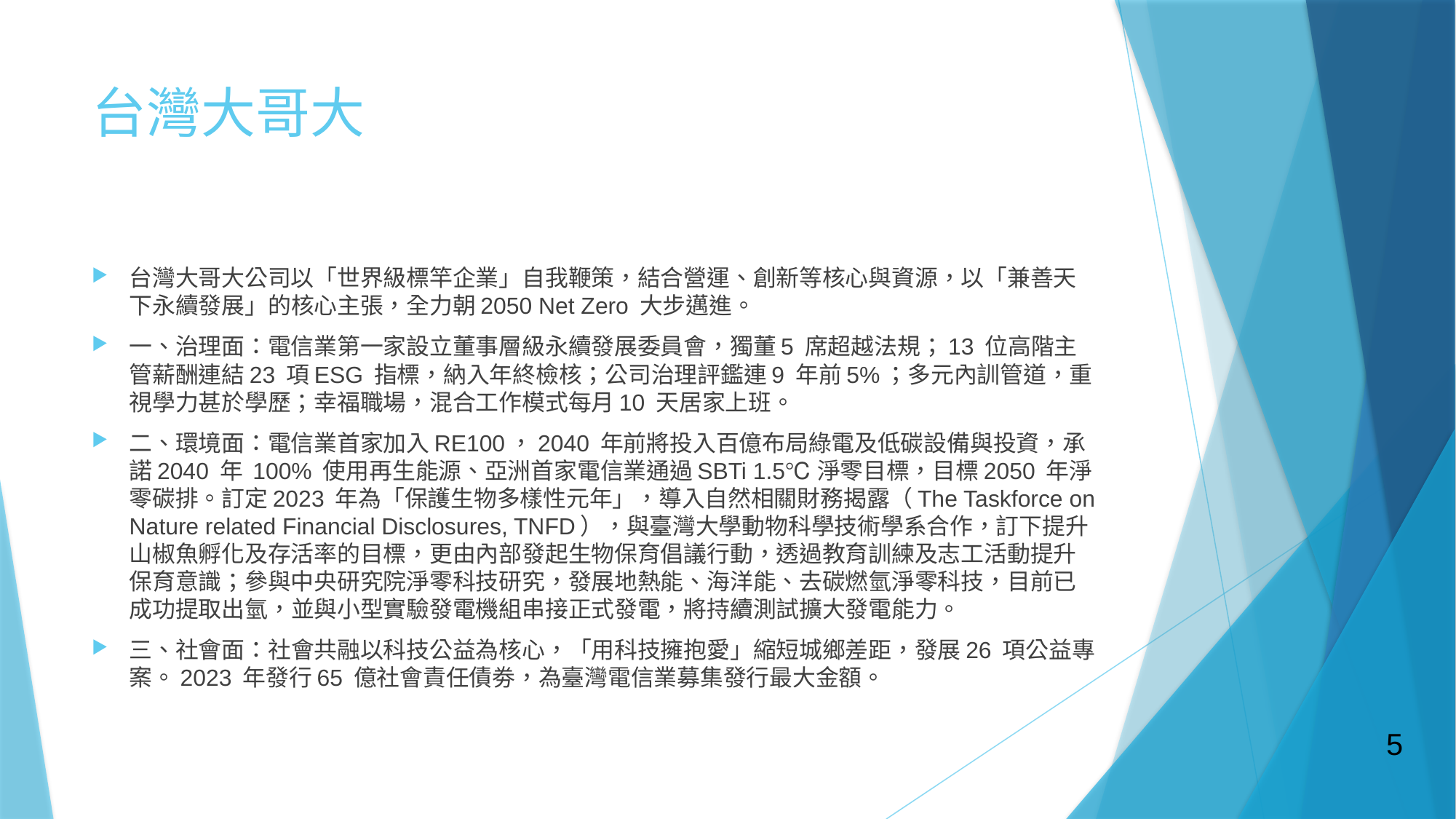

# 台灣大哥大
台灣大哥大公司以「世界級標竿企業」自我鞭策，結合營運、創新等核心與資源，以「兼善天下永續發展」的核心主張，全力朝2050 Net Zero 大步邁進。
一、治理面：電信業第一家設立董事層級永續發展委員會，獨董5 席超越法規；13 位高階主管薪酬連結23 項ESG 指標，納入年終檢核；公司治理評鑑連9 年前5%；多元內訓管道，重視學力甚於學歷；幸福職場，混合工作模式每月10 天居家上班。
二、環境面：電信業首家加入RE100，2040 年前將投入百億布局綠電及低碳設備與投資，承諾2040 年 100% 使用再生能源、亞洲首家電信業通過SBTi 1.5℃淨零目標，目標2050 年淨零碳排。訂定2023 年為「保護生物多樣性元年」，導入自然相關財務揭露（The Taskforce on Nature related Financial Disclosures, TNFD），與臺灣大學動物科學技術學系合作，訂下提升山椒魚孵化及存活率的目標，更由內部發起生物保育倡議行動，透過教育訓練及志工活動提升保育意識；參與中央研究院淨零科技研究，發展地熱能、海洋能、去碳燃氫淨零科技，目前已成功提取出氫，並與小型實驗發電機組串接正式發電，將持續測試擴大發電能力。
三、社會面：社會共融以科技公益為核心，「用科技擁抱愛」縮短城鄉差距，發展26 項公益專案。2023 年發行65 億社會責任債劵，為臺灣電信業募集發行最大金額。
5